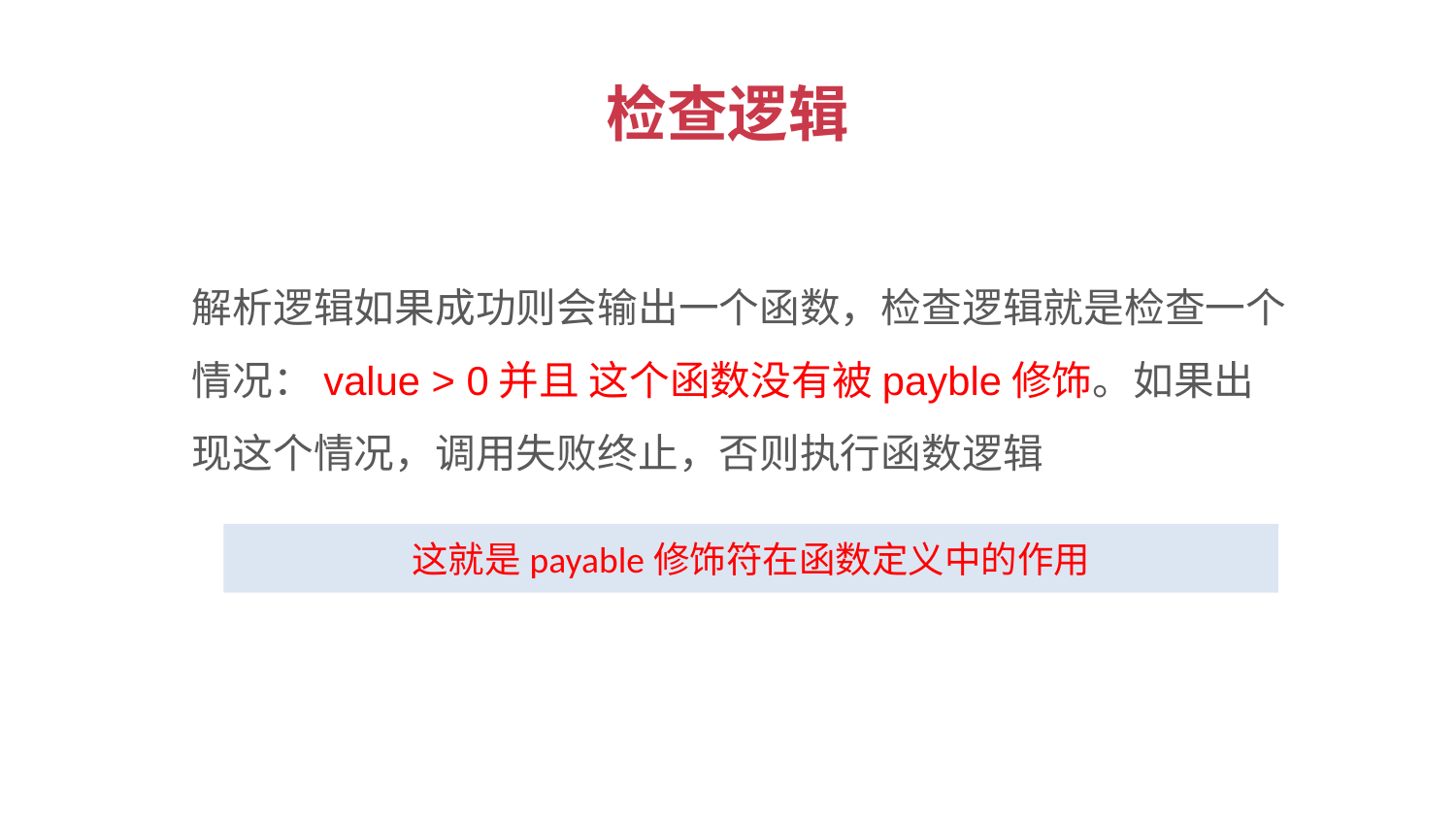

检查逻辑
解析逻辑如果成功则会输出一个函数，检查逻辑就是检查一个情况：value > 0并且 这个函数没有被payble修饰。如果出现这个情况，调用失败终止，否则执行函数逻辑
这就是payable修饰符在函数定义中的作用